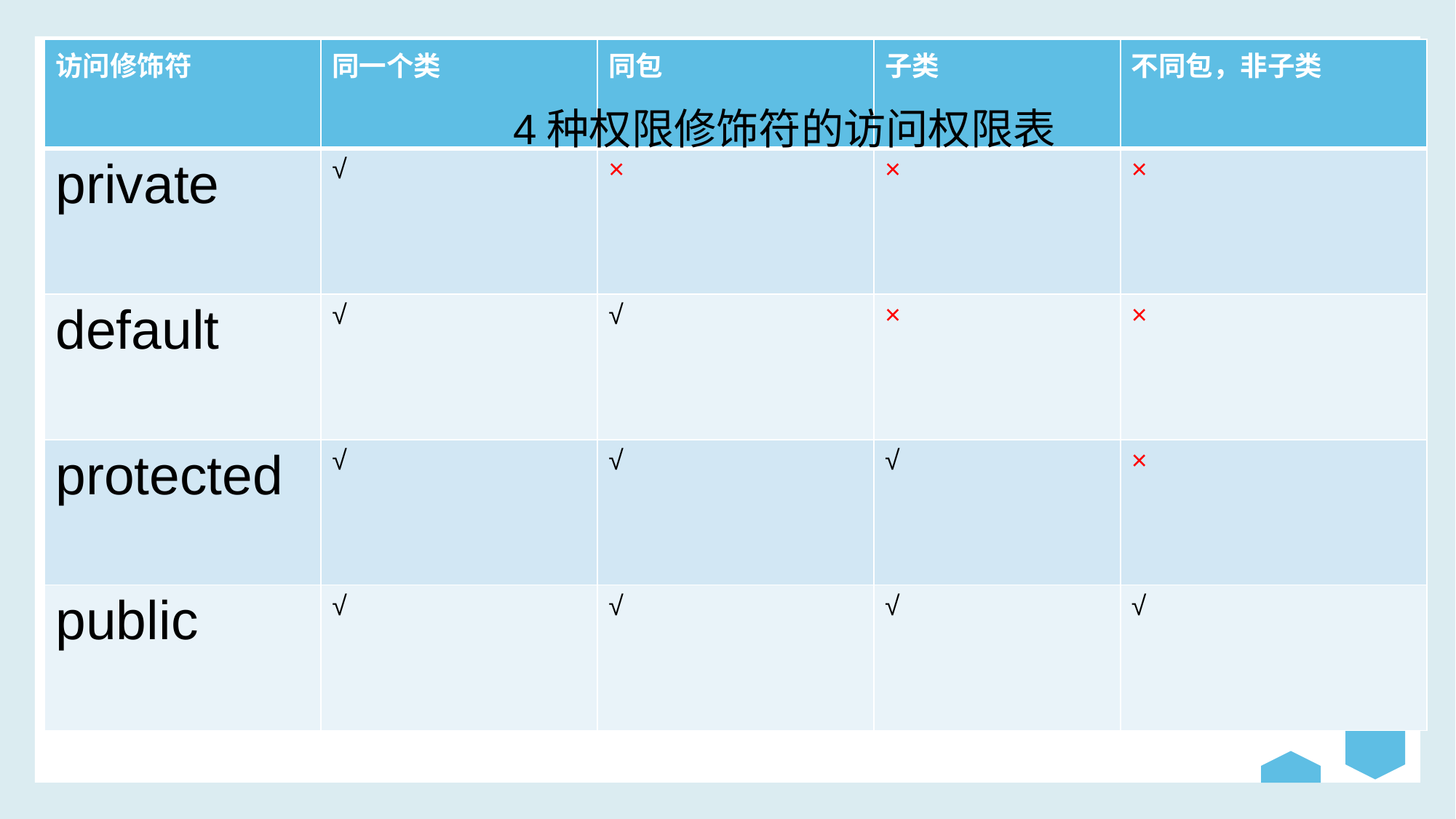

public：公共的
| 访问修饰符 | 同一个类 | 同包 | 子类 | 不同包，非子类 |
| --- | --- | --- | --- | --- |
| private | √ | × | × | × |
| default | √ | √ | × | × |
| protected | √ | √ | √ | × |
| public | √ | √ | √ | √ |
4种权限修饰符的访问权限表
访问控制修饰符